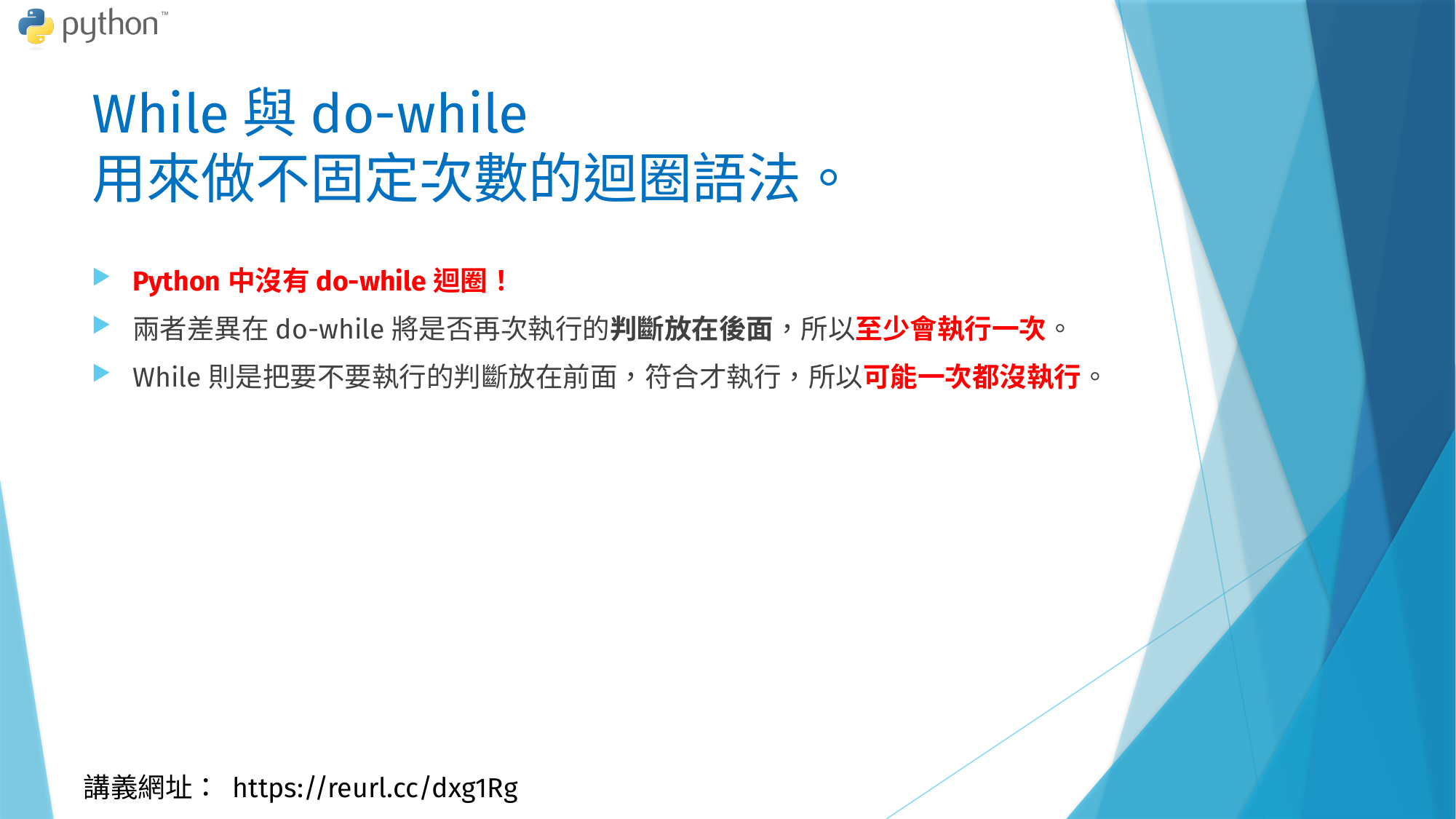

# While與do-while 用來做不固定次數的迴圈語法。
Python中沒有do-while迴圈！
兩者差異在do-while將是否再次執行的判斷放在後面，所以至少會執行一次。
While則是把要不要執行的判斷放在前面，符合才執行，所以可能一次都沒執行。